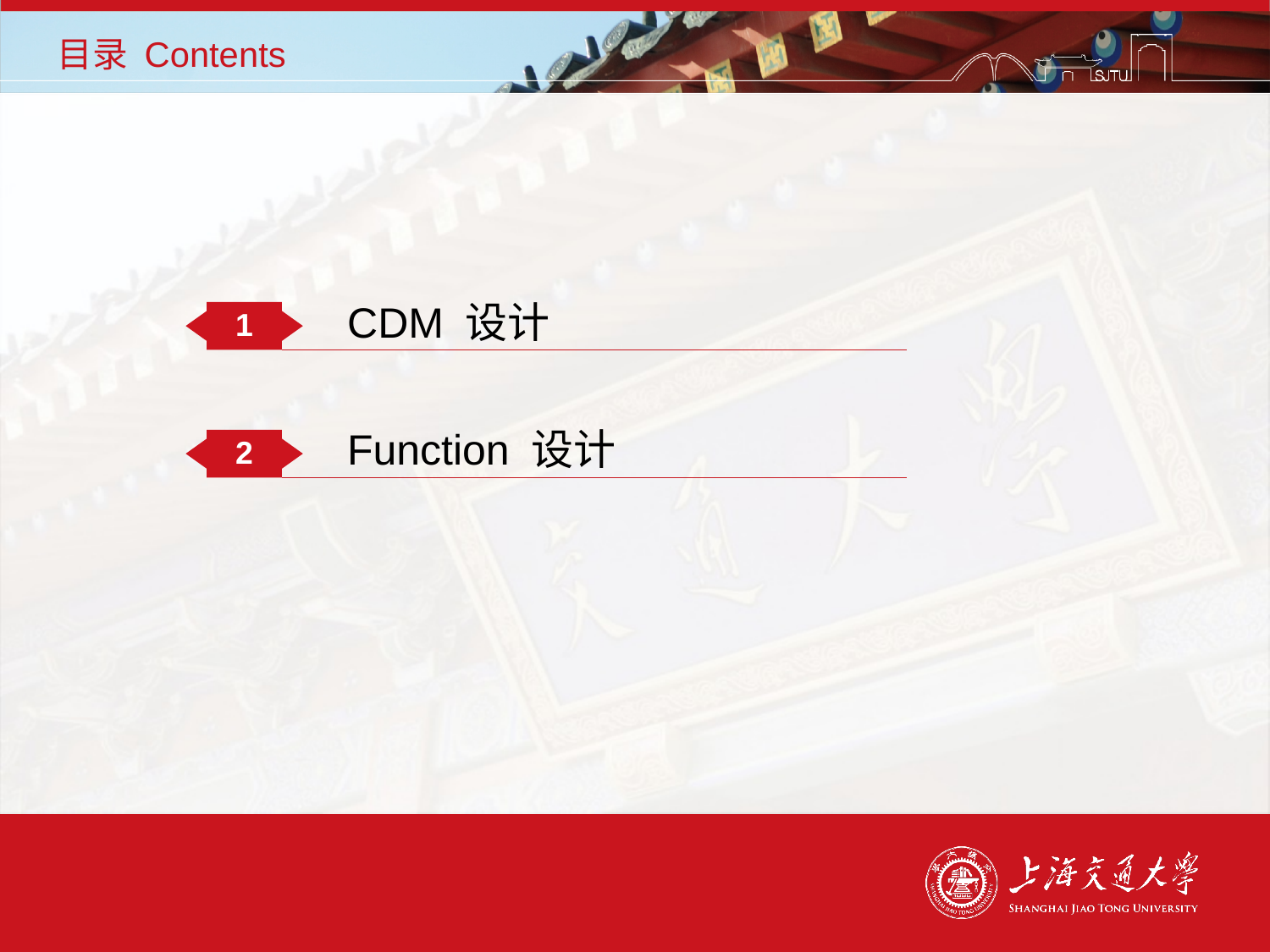

# 目录 Contents
CDM 设计
1

Function 设计
2